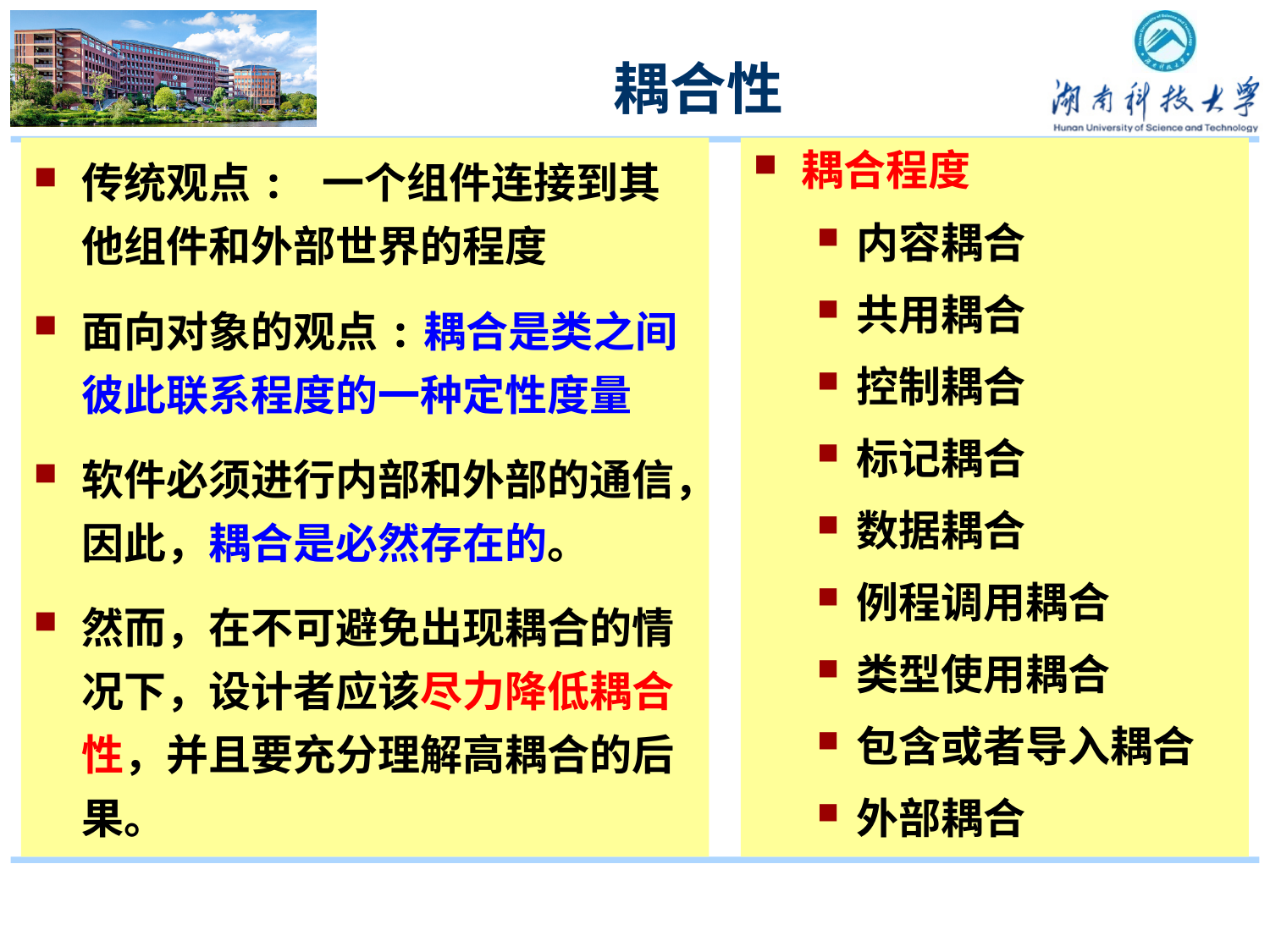

# 耦合性
传统观点: 一个组件连接到其他组件和外部世界的程度
面向对象的观点:耦合是类之间彼此联系程度的一种定性度量
软件必须进行内部和外部的通信，因此，耦合是必然存在的。
然而，在不可避免出现耦合的情况下，设计者应该尽力降低耦合性，并且要充分理解高耦合的后果。
耦合程度
内容耦合
共用耦合
控制耦合
标记耦合
数据耦合
例程调用耦合
类型使用耦合
包含或者导入耦合
外部耦合
10